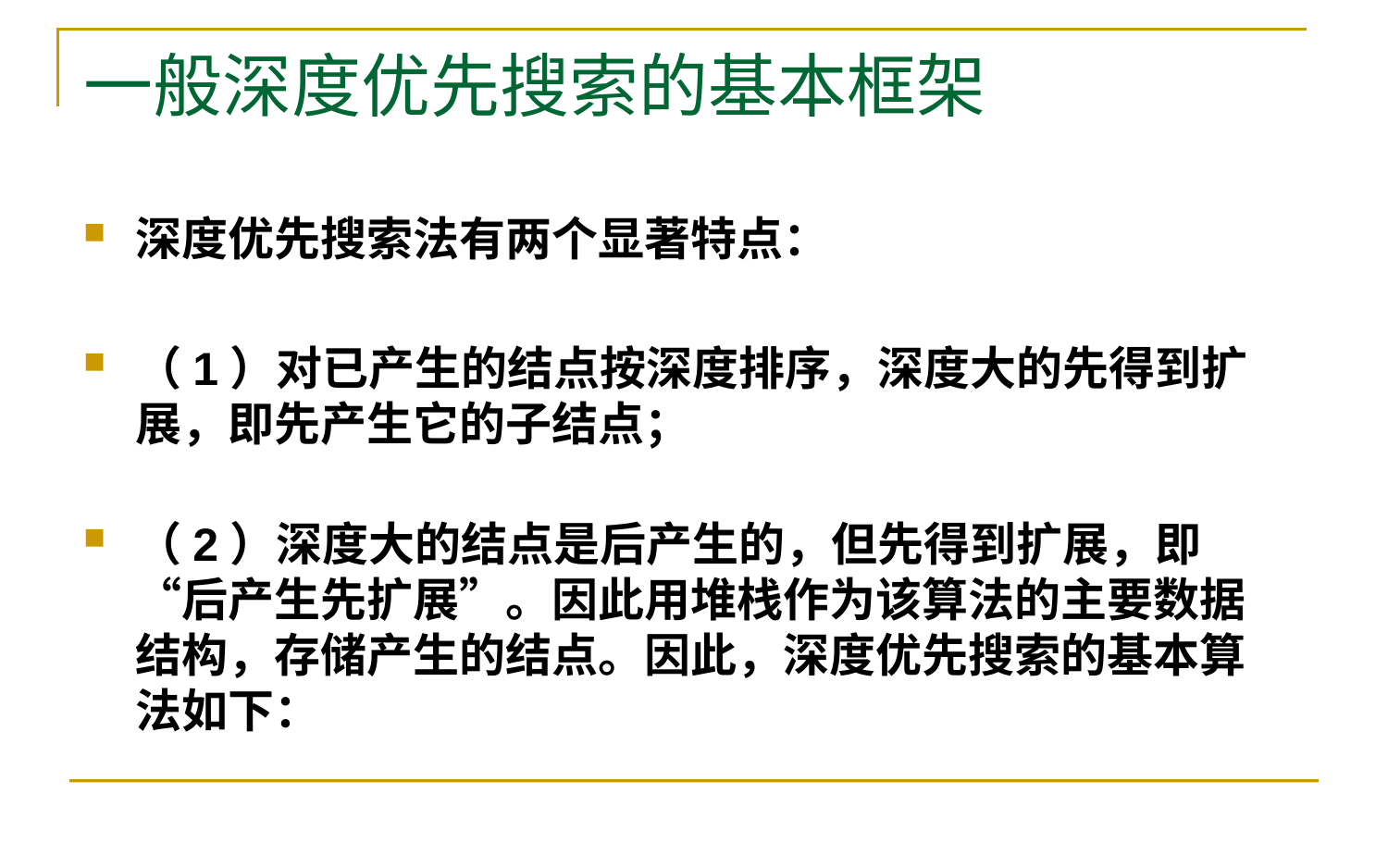

# 一般深度优先搜索的基本框架
深度优先搜索法有两个显著特点：

（1）对已产生的结点按深度排序，深度大的先得到扩展，即先产生它的子结点；
（2）深度大的结点是后产生的，但先得到扩展，即“后产生先扩展”。因此用堆栈作为该算法的主要数据结构，存储产生的结点。因此，深度优先搜索的基本算法如下：